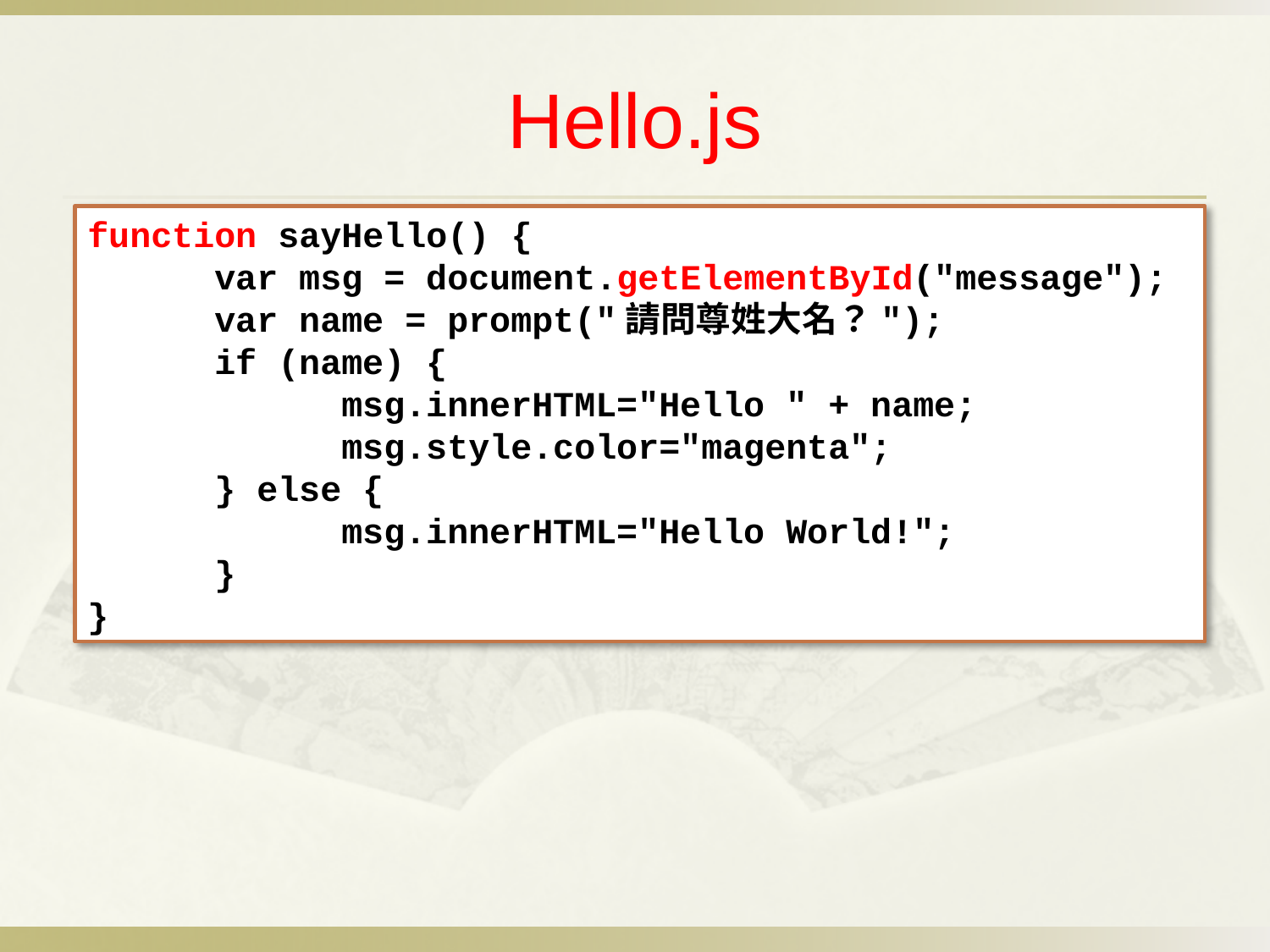

# Hello.js
function sayHello() {
	var msg = document.getElementById("message");
	var name = prompt("請問尊姓大名？");
	if (name) {
		msg.innerHTML="Hello " + name;
		msg.style.color="magenta";
	} else {
		msg.innerHTML="Hello World!";
	}
}